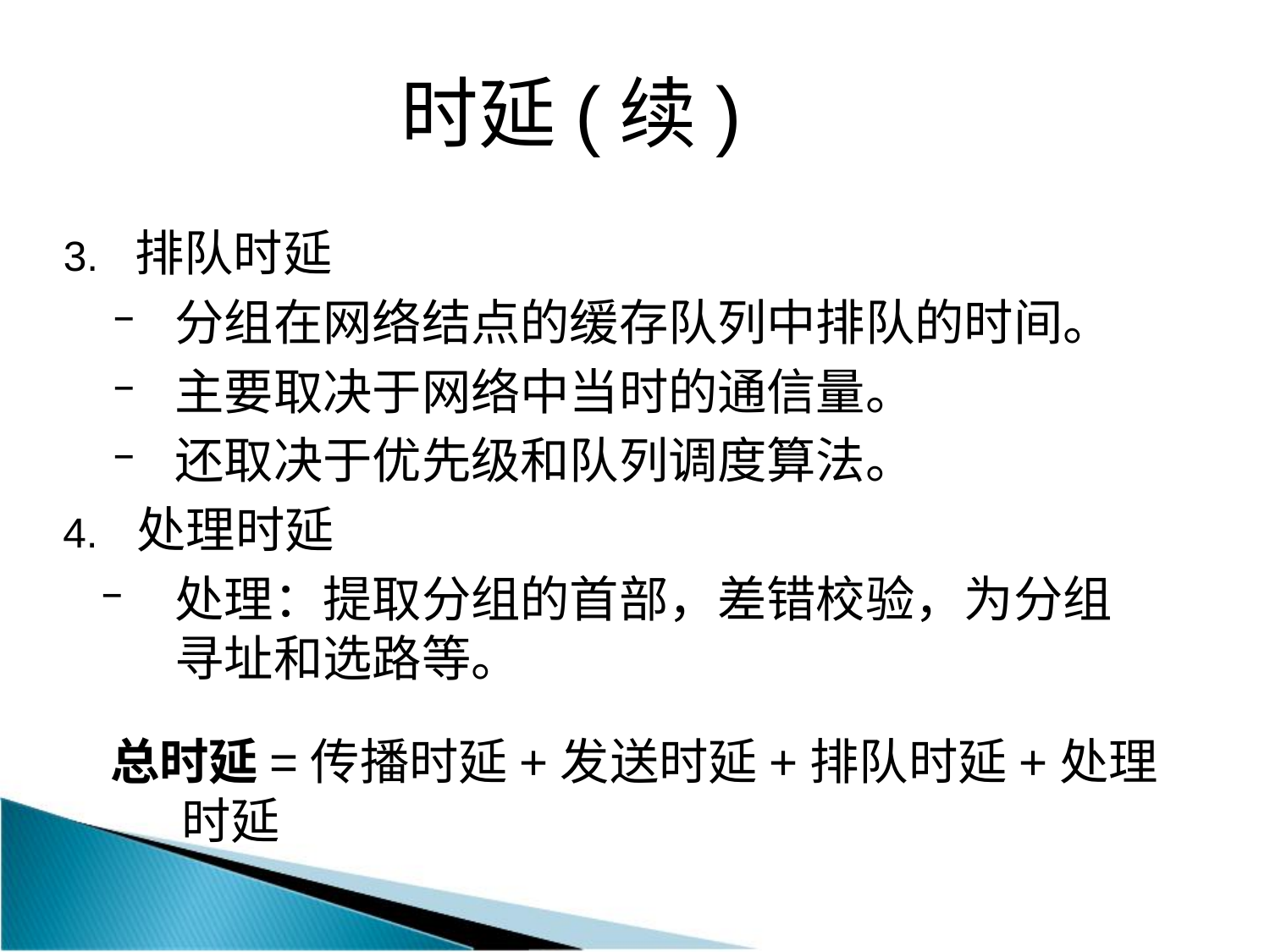

时延(续)
排队时延
分组在网络结点的缓存队列中排队的时间。
主要取决于网络中当时的通信量。
还取决于优先级和队列调度算法。
处理时延
处理：提取分组的首部，差错校验，为分组寻址和选路等。

总时延=传播时延+发送时延+排队时延+处理时延